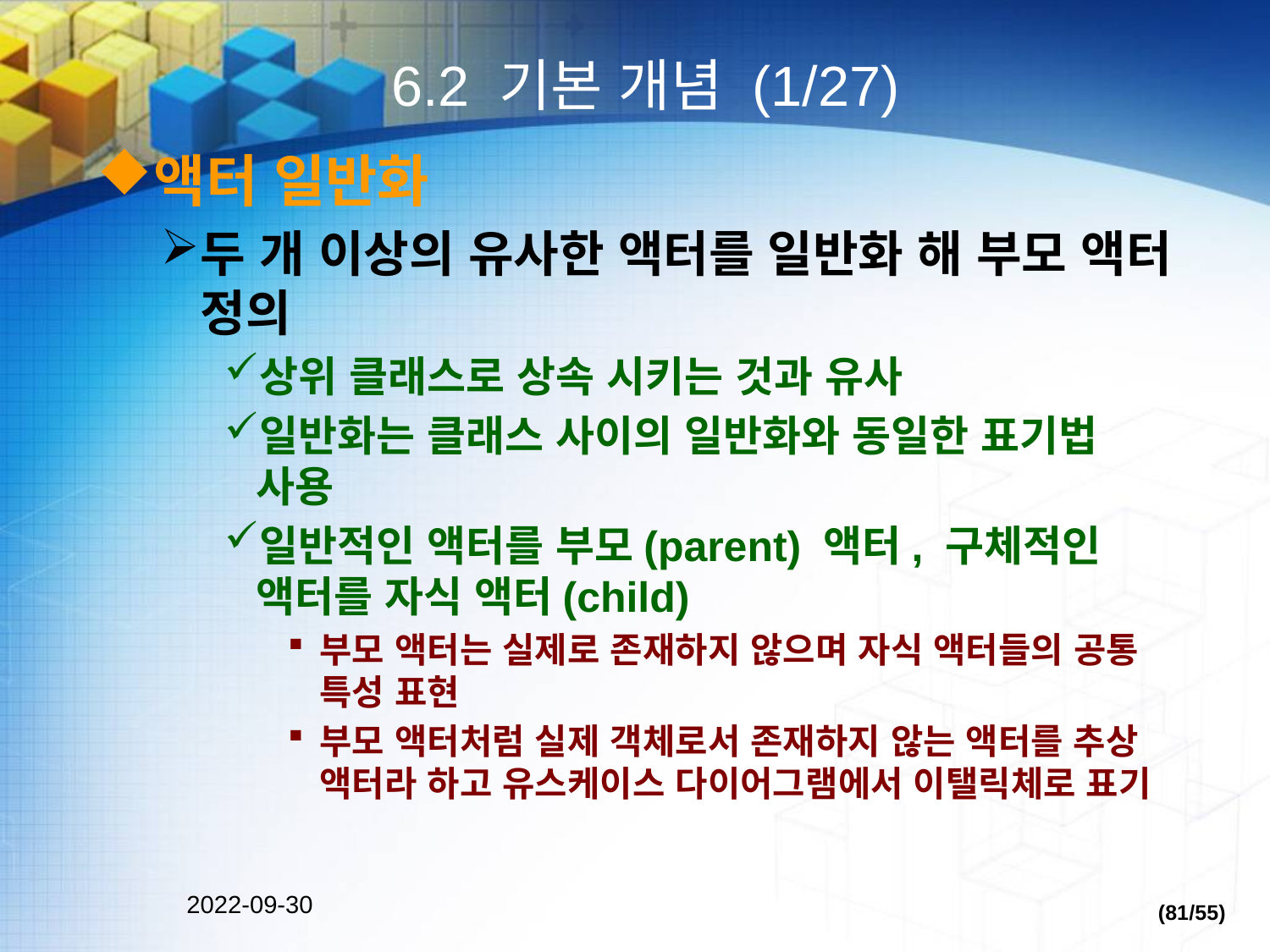

# 6.2 기본 개념 (1/27)
액터 일반화
두 개 이상의 유사한 액터를 일반화 해 부모 액터 정의
상위 클래스로 상속 시키는 것과 유사
일반화는 클래스 사이의 일반화와 동일한 표기법 사용
일반적인 액터를 부모(parent) 액터, 구체적인 액터를 자식 액터(child)
부모 액터는 실제로 존재하지 않으며 자식 액터들의 공통 특성 표현
부모 액터처럼 실제 객체로서 존재하지 않는 액터를 추상 액터라 하고 유스케이스 다이어그램에서 이탤릭체로 표기
(81/55)
2022-09-30